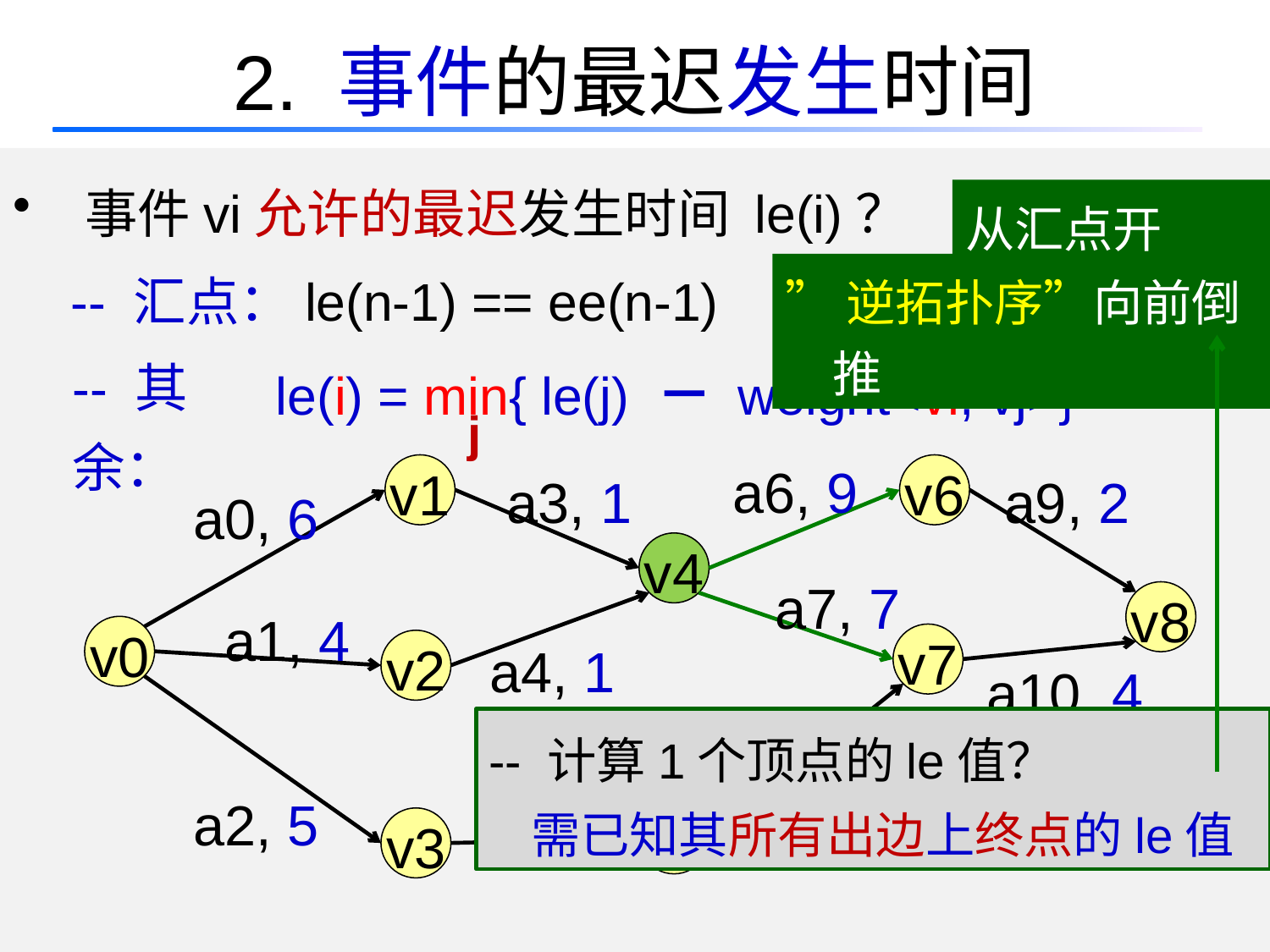

# 2. 事件的最迟发生时间

 事件vi允许的最迟发生时间 le(i)？
    -- 汇点：le(n-1) == ee(n-1)
                  le(i) = min{ le(j) － weight<vi, vj>}
从汇点开始，
”逆拓扑序”向前倒推
-- 其余：
j
a6, 9
a3, 1
a9, 2
v1
v6
a0, 6
v4
a7, 7
a1, 4
v8
a4, 1
v0
v7
v2
a10, 4
a8, 4
-- 计算1个顶点的le值？

a5, 2
a2, 5
需已知其所有出边上终点的le值
v5
v3